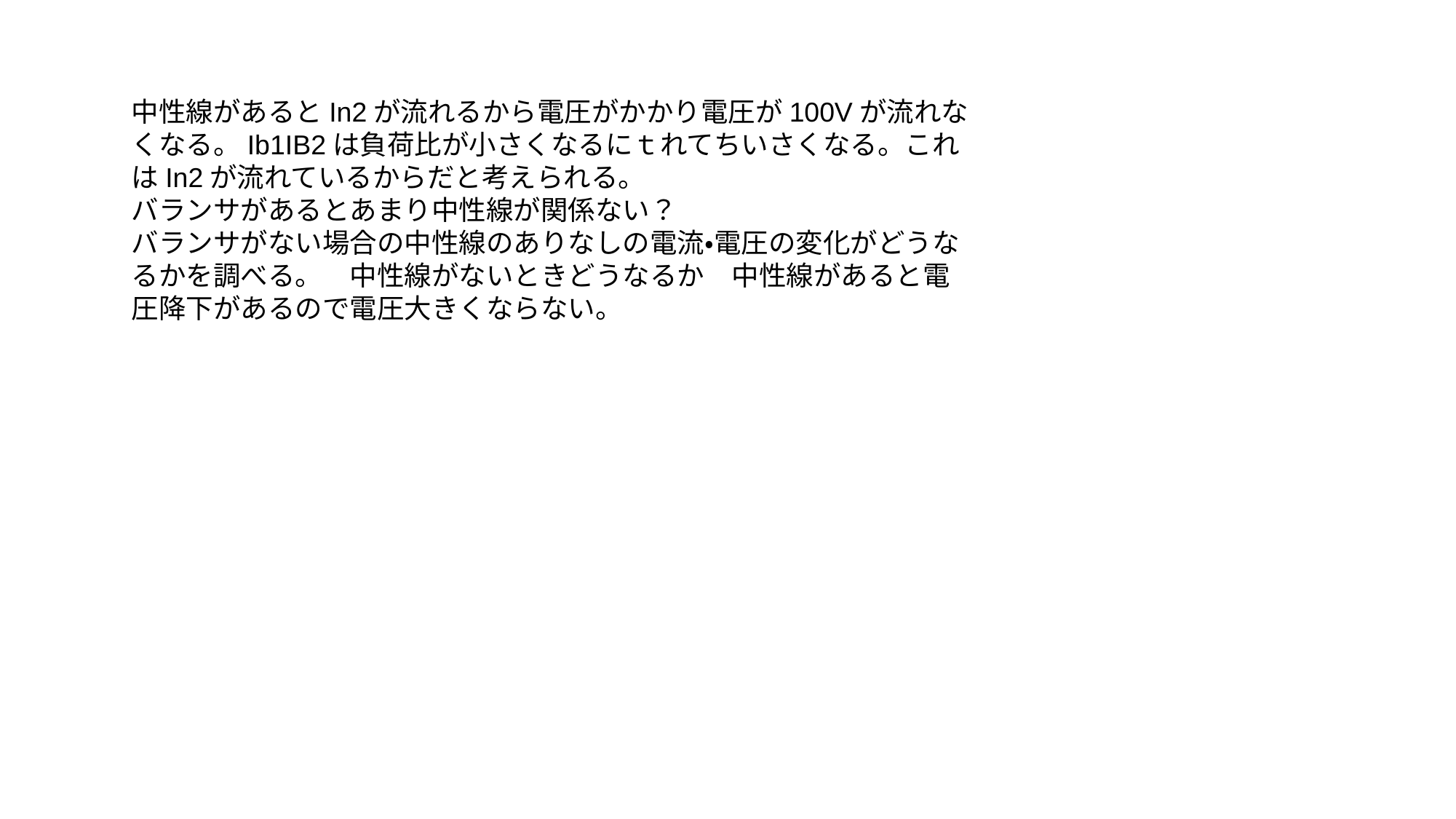

中性線があるとIn2が流れるから電圧がかかり電圧が100Vが流れなくなる。Ib1IB2は負荷比が小さくなるにｔれてちいさくなる。これはIn2が流れているからだと考えられる。
バランサがあるとあまり中性線が関係ない？
バランサがない場合の中性線のありなしの電流・電圧の変化がどうなるかを調べる。　中性線がないときどうなるか　中性線があると電圧降下があるので電圧大きくならない。